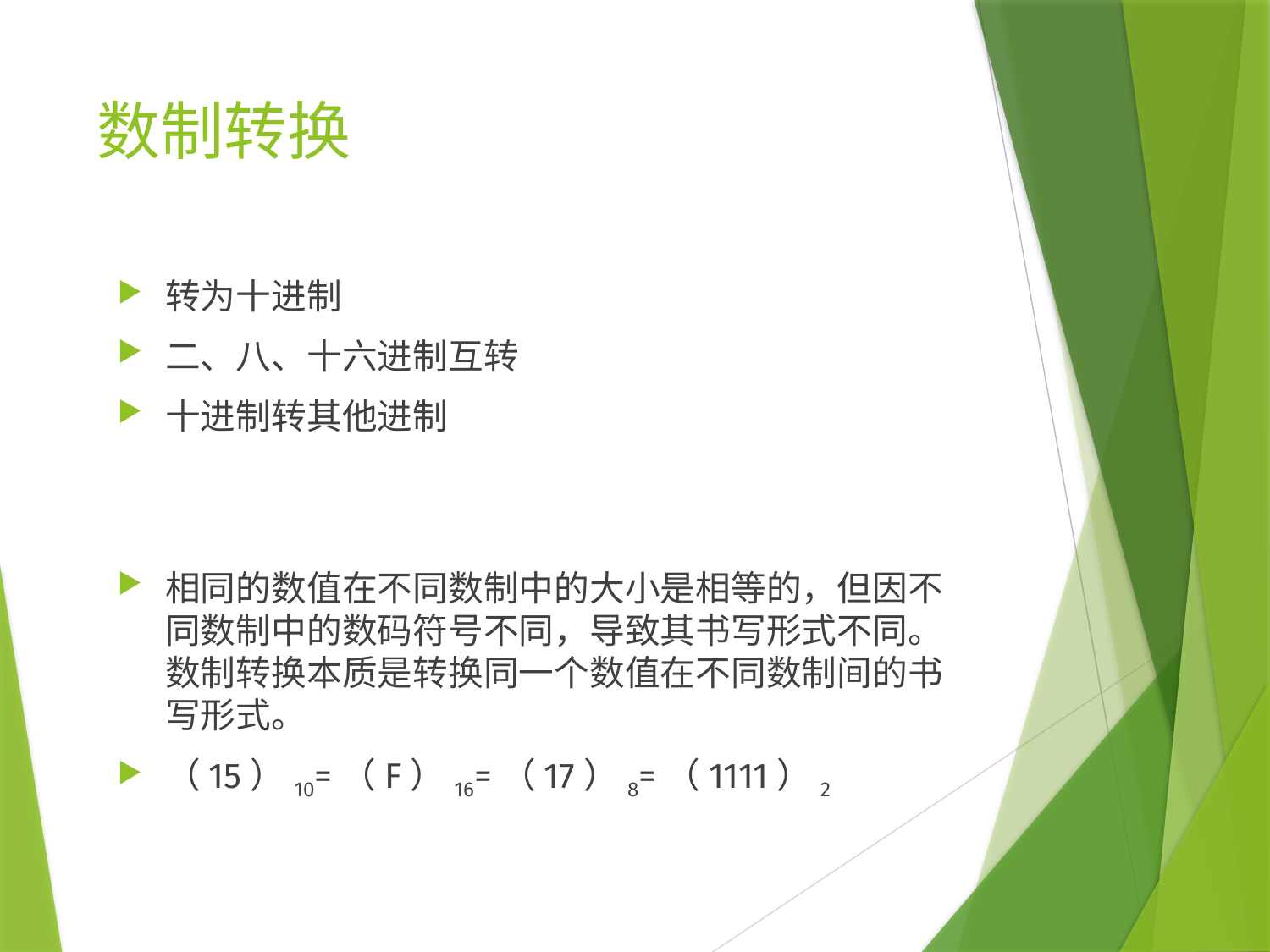

# 数制转换
转为十进制
二、八、十六进制互转
十进制转其他进制

相同的数值在不同数制中的大小是相等的，但因不同数制中的数码符号不同，导致其书写形式不同。数制转换本质是转换同一个数值在不同数制间的书写形式。
（15）10=（F）16=（17）8=（1111）2